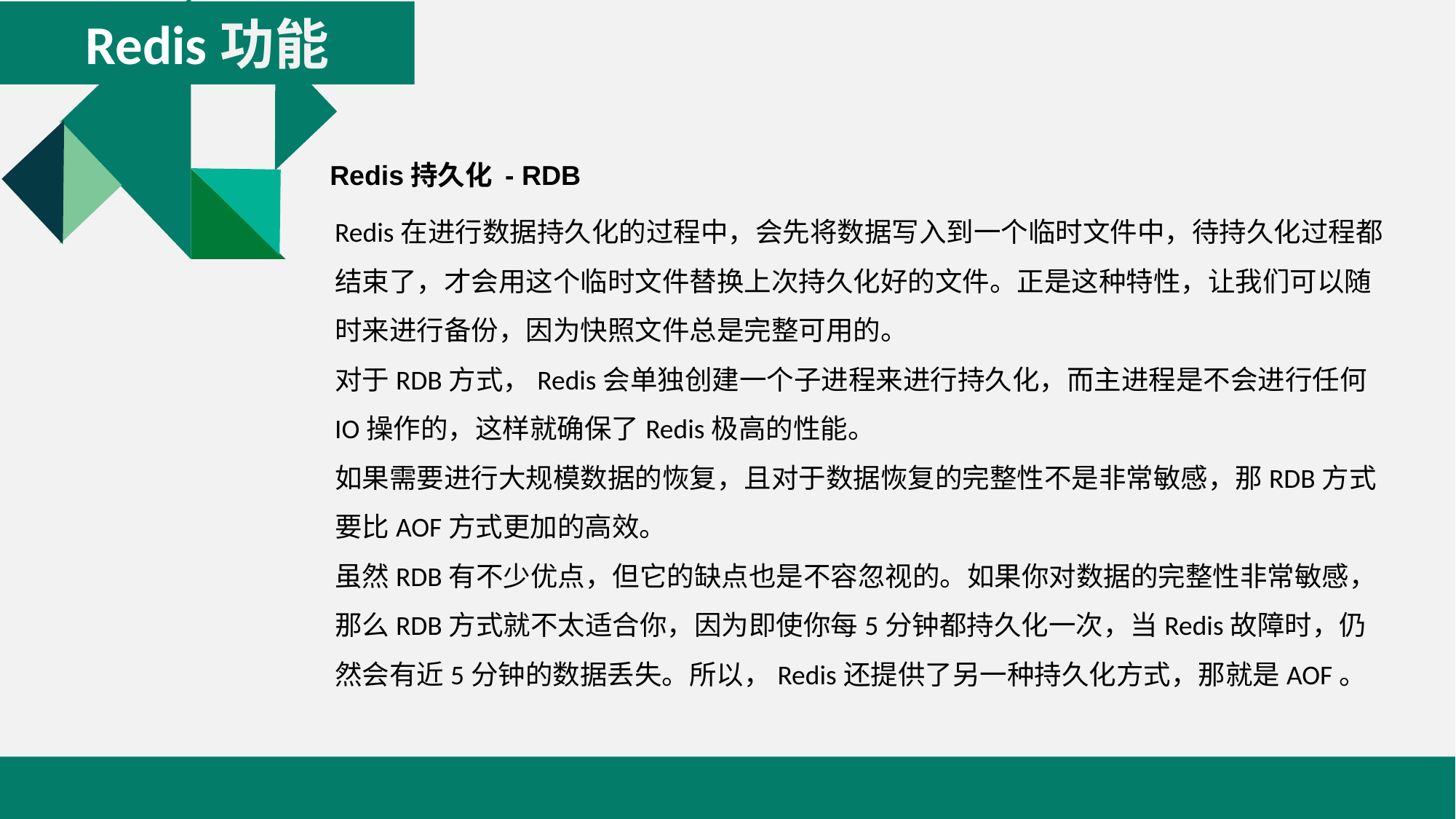

Redis功能
Redis持久化 - RDB
Redis在进行数据持久化的过程中，会先将数据写入到一个临时文件中，待持久化过程都结束了，才会用这个临时文件替换上次持久化好的文件。正是这种特性，让我们可以随时来进行备份，因为快照文件总是完整可用的。
对于RDB方式，Redis会单独创建一个子进程来进行持久化，而主进程是不会进行任何IO操作的，这样就确保了Redis极高的性能。
如果需要进行大规模数据的恢复，且对于数据恢复的完整性不是非常敏感，那RDB方式要比AOF方式更加的高效。
虽然RDB有不少优点，但它的缺点也是不容忽视的。如果你对数据的完整性非常敏感，那么RDB方式就不太适合你，因为即使你每5分钟都持久化一次，当Redis故障时，仍然会有近5分钟的数据丢失。所以，Redis还提供了另一种持久化方式，那就是AOF。